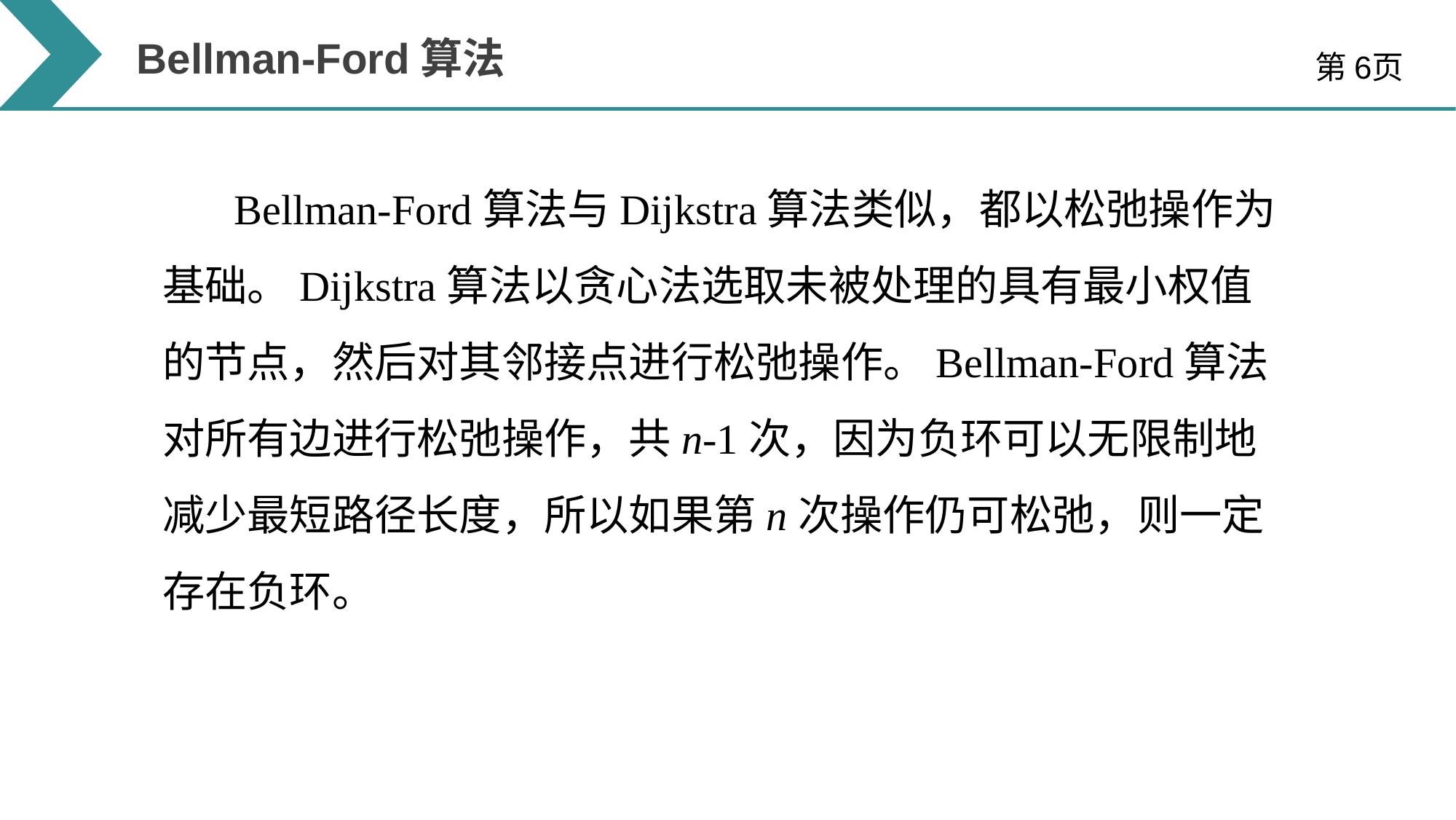

Bellman-Ford算法
第6页
Bellman-Ford算法与Dijkstra算法类似，都以松弛操作为基础。Dijkstra算法以贪心法选取未被处理的具有最小权值的节点，然后对其邻接点进行松弛操作。Bellman-Ford算法对所有边进行松弛操作，共n-1次，因为负环可以无限制地减少最短路径长度，所以如果第n次操作仍可松弛，则一定存在负环。